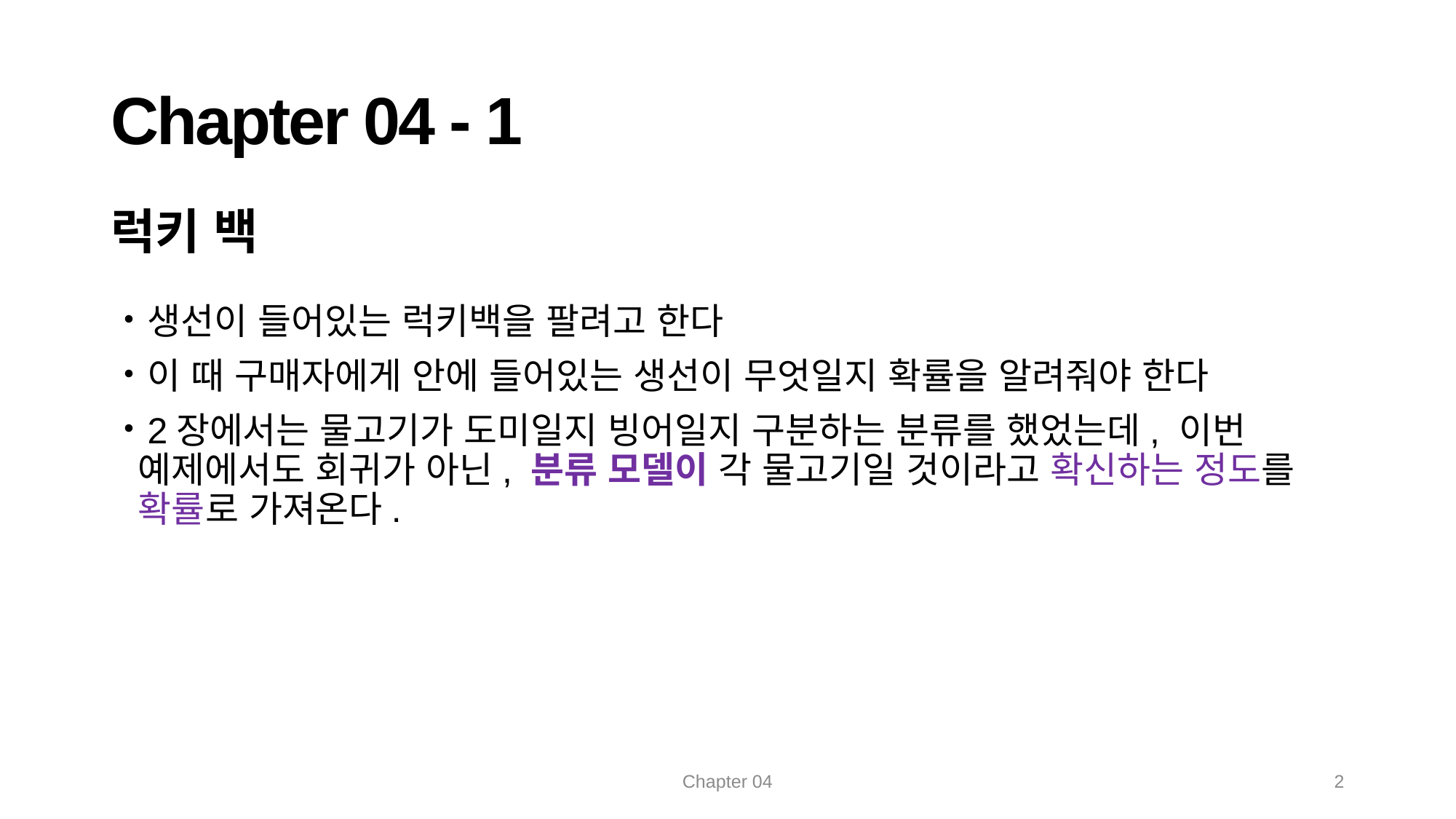

# Chapter 04 - 1
럭키 백

생선이 들어있는 럭키백을 팔려고 한다
이 때 구매자에게 안에 들어있는 생선이 무엇일지 확률을 알려줘야 한다
2장에서는 물고기가 도미일지 빙어일지 구분하는 분류를 했었는데, 이번 예제에서도 회귀가 아닌, 분류 모델이 각 물고기일 것이라고 확신하는 정도를 확률로 가져온다.

Chapter 04
2